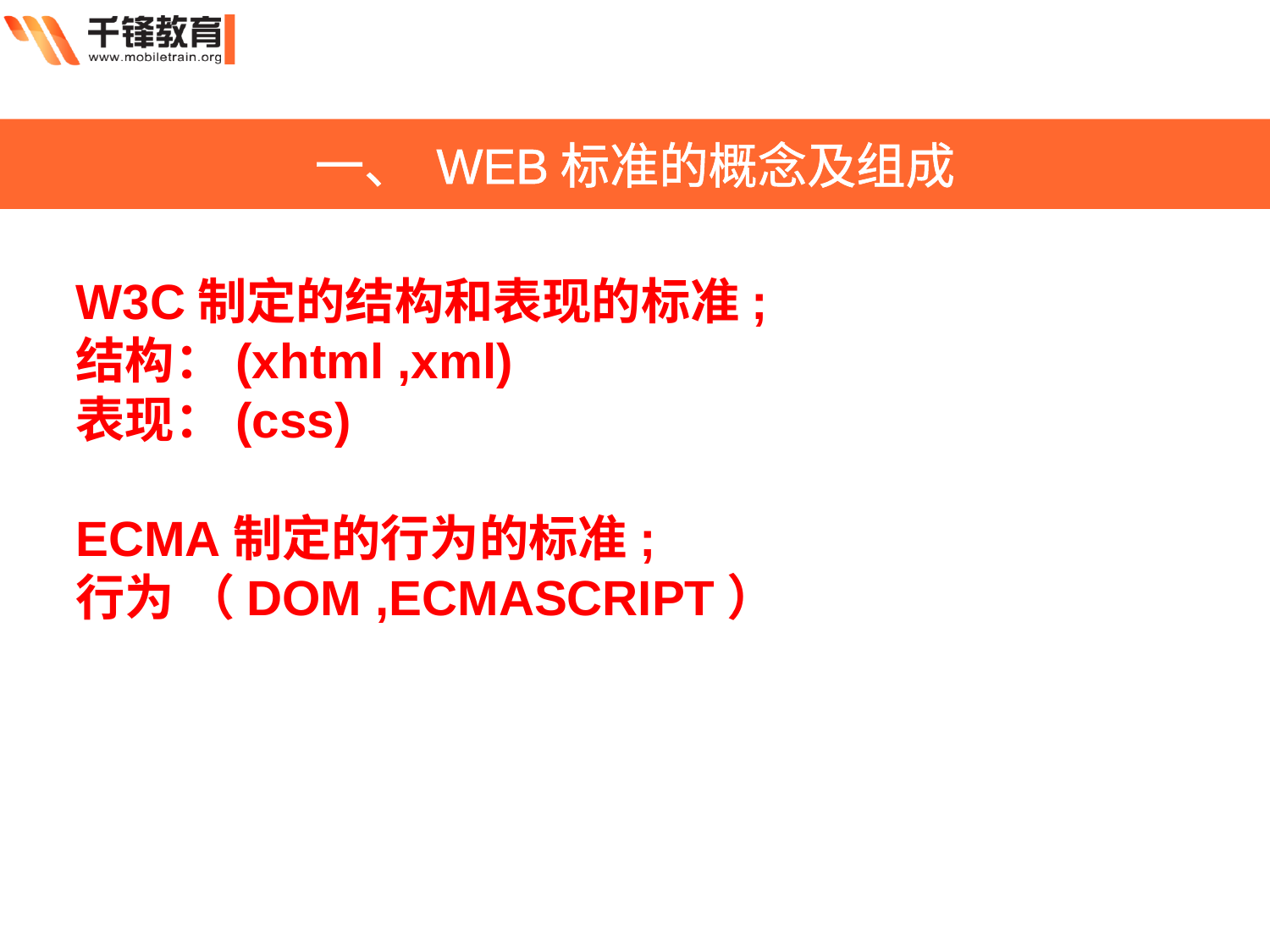

一、 WEB标准的概念及组成
W3C制定的结构和表现的标准;
结构：(xhtml ,xml)
表现：(css)

ECMA制定的行为的标准;
行为 （DOM ,ECMASCRIPT）